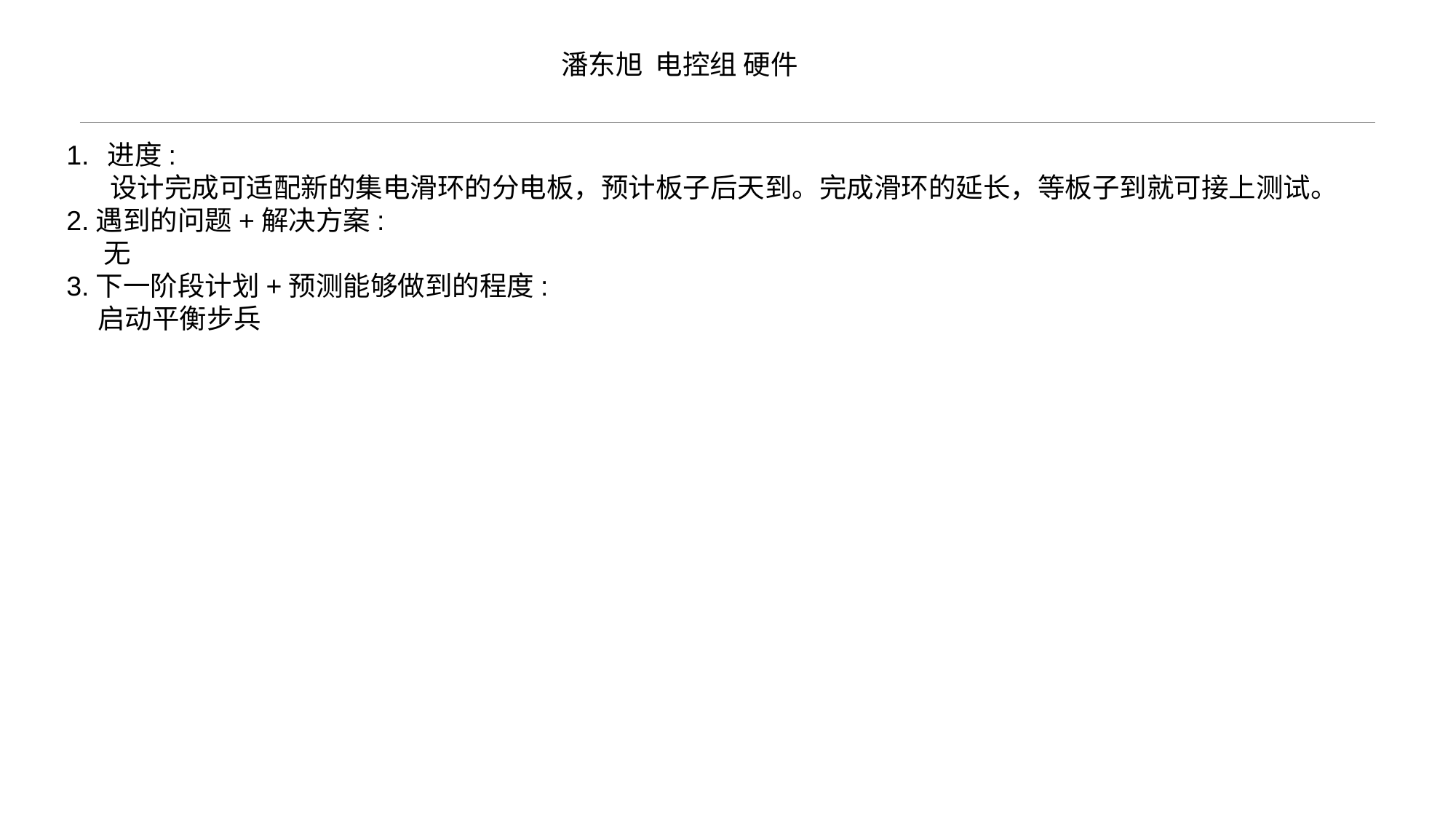

潘东旭  电控组 硬件
进度:
      设计完成可适配新的集电滑环的分电板，预计板子后天到。完成滑环的延长，等板子到就可接上测试。
2.遇到的问题+解决方案:
    无
3.下一阶段计划+预测能够做到的程度:
    启动平衡步兵